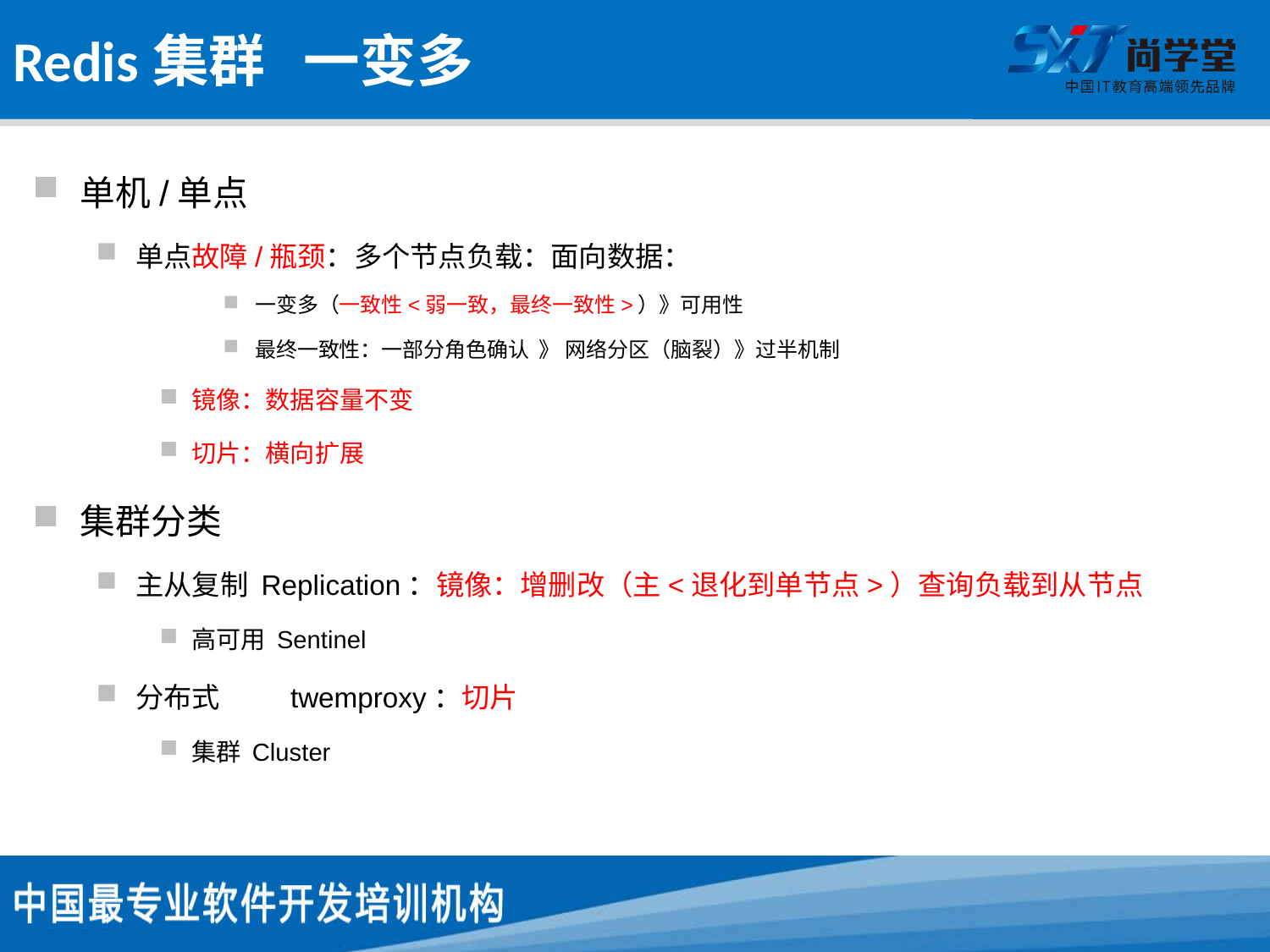

# Redis集群   一变多
单机/单点
单点故障/瓶颈：多个节点负载：面向数据：
一变多（一致性<弱一致，最终一致性>）》可用性
最终一致性：一部分角色确认  》 网络分区（脑裂）》过半机制
镜像：数据容量不变
切片：横向扩展
集群分类
主从复制 Replication：镜像：增删改（主<退化到单节点>）查询负载到从节点
高可用 Sentinel
分布式          twemproxy：切片
集群 Cluster